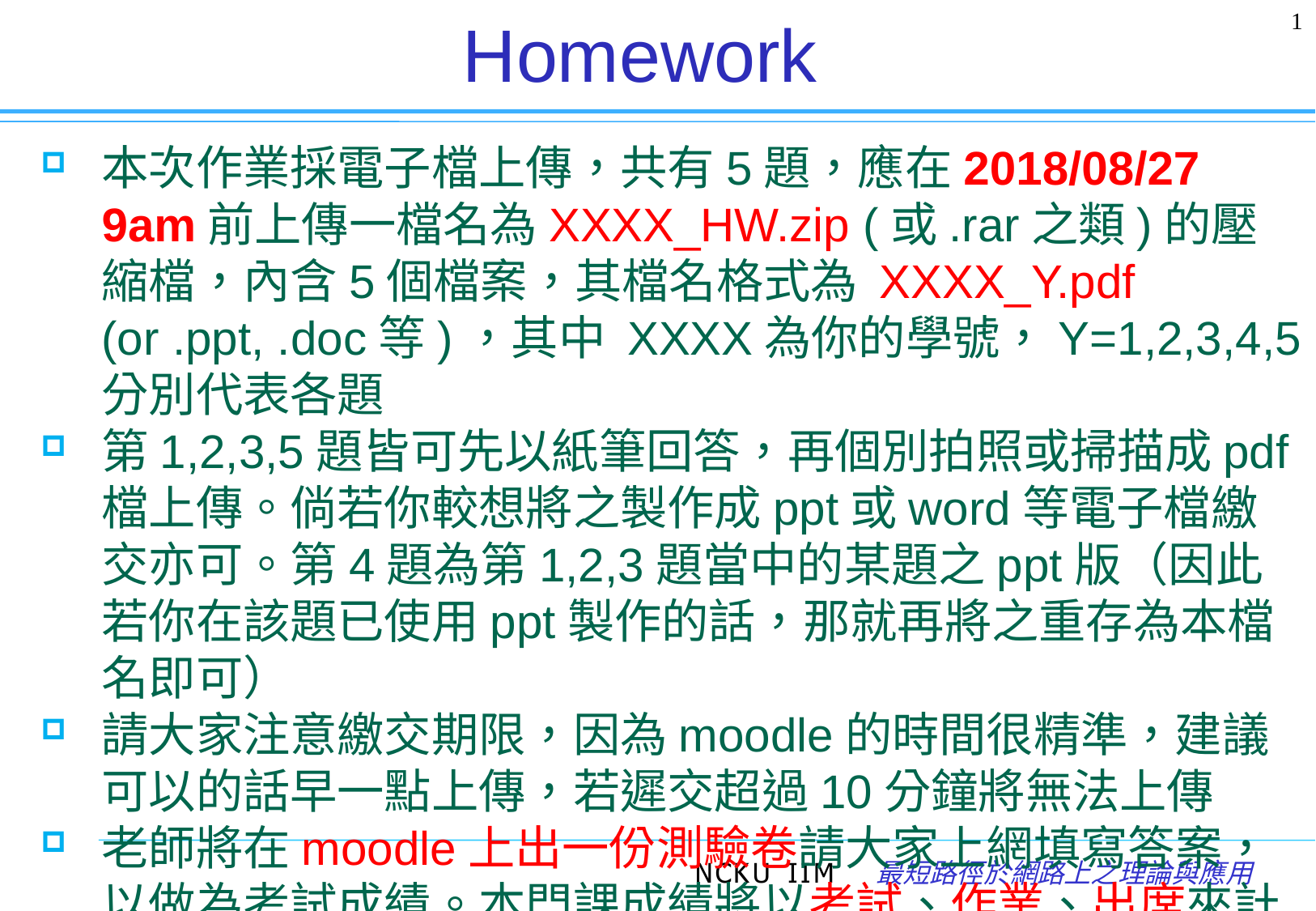

1
# Homework
本次作業採電子檔上傳，共有5題，應在2018/08/27 9am前上傳一檔名為XXXX_HW.zip (或.rar之類)的壓縮檔，內含5個檔案，其檔名格式為 XXXX_Y.pdf (or .ppt, .doc等)，其中 XXXX為你的學號，Y=1,2,3,4,5分別代表各題
第1,2,3,5題皆可先以紙筆回答，再個別拍照或掃描成pdf檔上傳。倘若你較想將之製作成ppt或word等電子檔繳交亦可。第4題為第1,2,3題當中的某題之ppt版（因此若你在該題已使用ppt製作的話，那就再將之重存為本檔名即可）
請大家注意繳交期限，因為moodle的時間很精準，建議可以的話早一點上傳，若遲交超過10分鐘將無法上傳
老師將在moodle上出一份測驗卷請大家上網填寫答案，以做為考試成績。本門課成績將以考試、作業、出席來計算